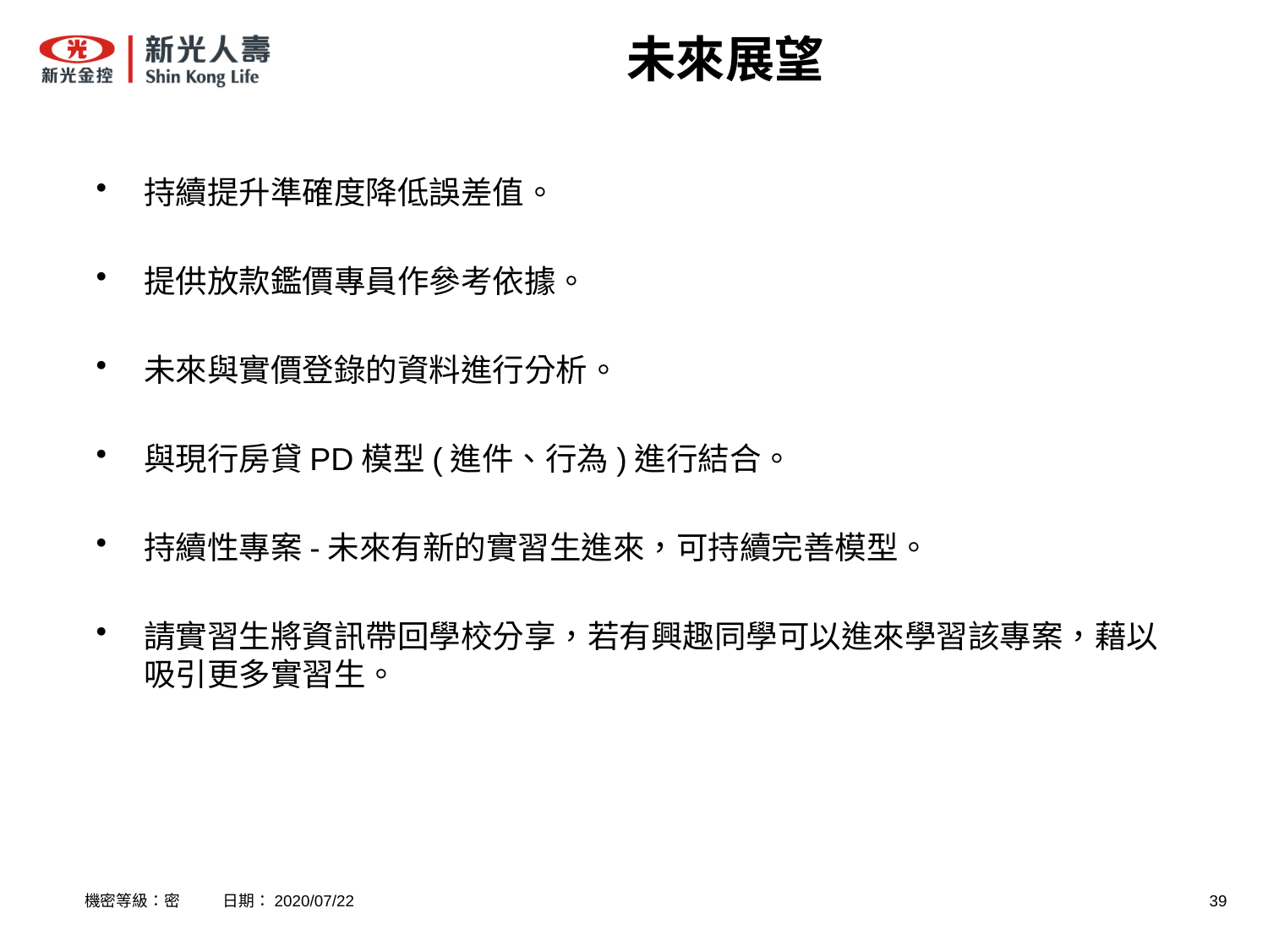

# 未來展望
持續提升準確度降低誤差值。

提供放款鑑價專員作參考依據。

未來與實價登錄的資料進行分析。

與現行房貸PD模型(進件、行為)進行結合。

持續性專案-未來有新的實習生進來，可持續完善模型。

請實習生將資訊帶回學校分享，若有興趣同學可以進來學習該專案，藉以吸引更多實習生。
機密等級：密            日期：2020/07/22